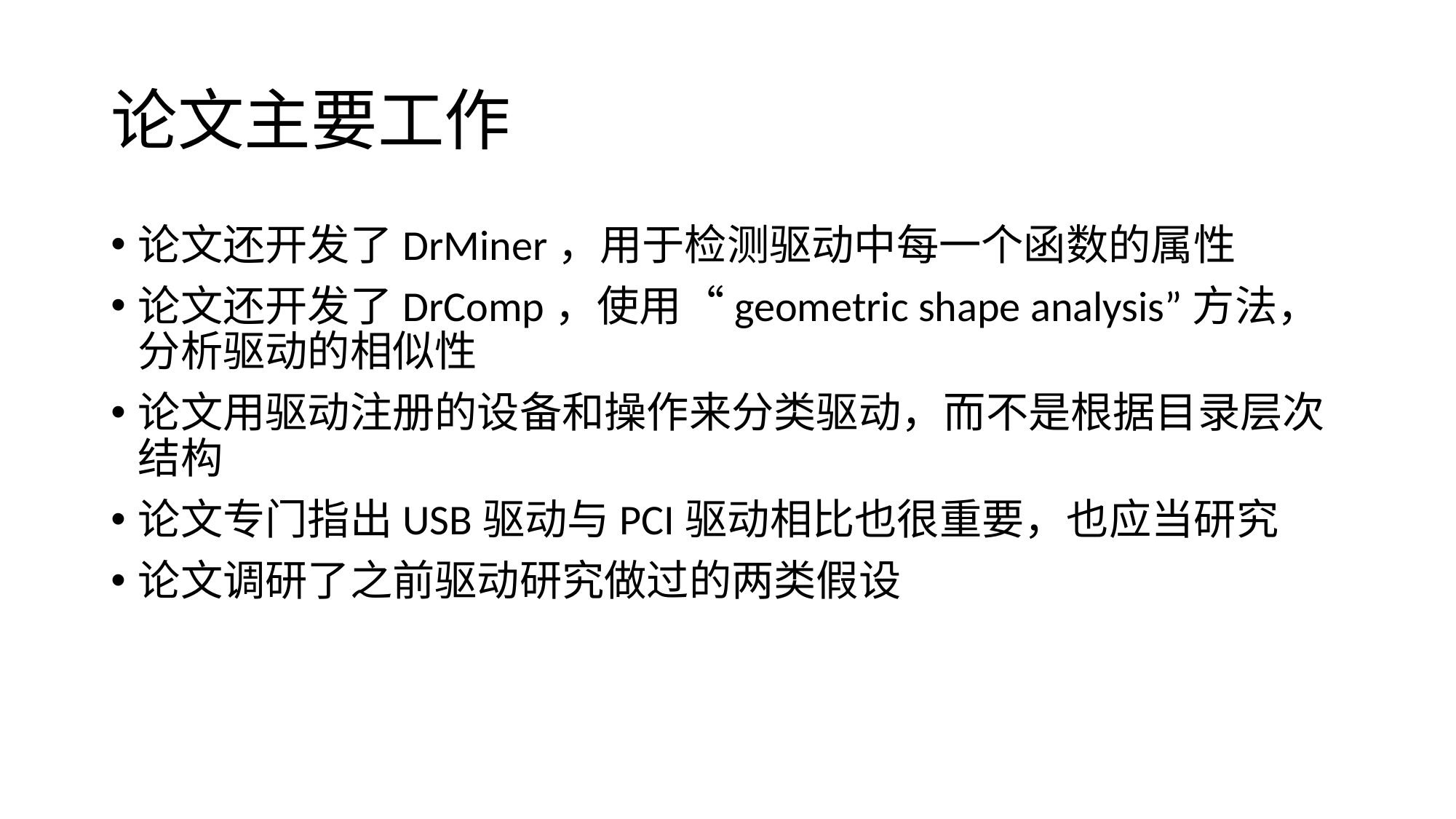

# 论文主要工作
论文还开发了DrMiner，用于检测驱动中每一个函数的属性
论文还开发了DrComp，使用“geometric shape analysis”方法，分析驱动的相似性
论文用驱动注册的设备和操作来分类驱动，而不是根据目录层次结构
论文专门指出USB驱动与PCI驱动相比也很重要，也应当研究
论文调研了之前驱动研究做过的两类假设